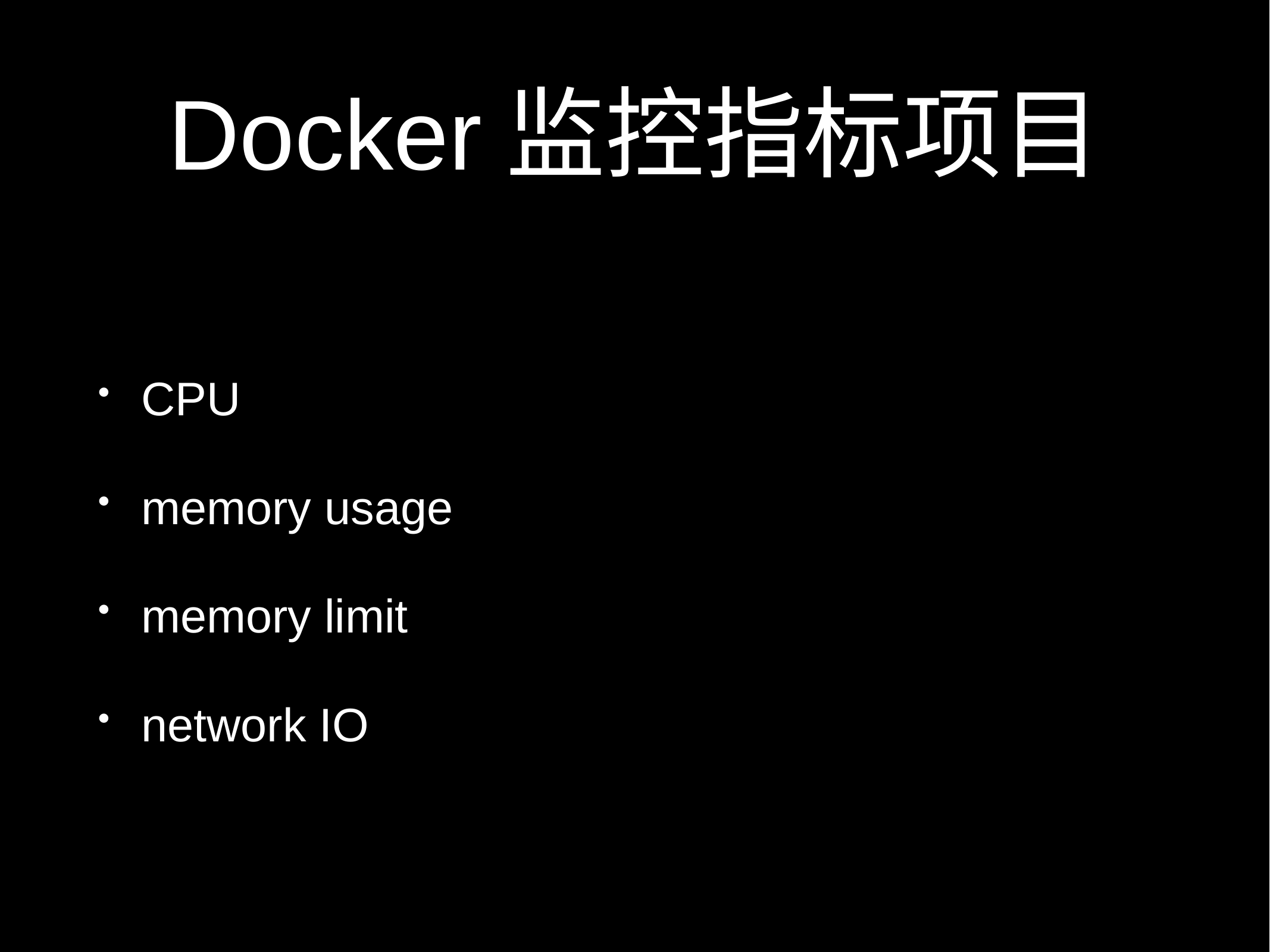

# Docker监控指标项目
CPU
memory usage
memory limit
network IO